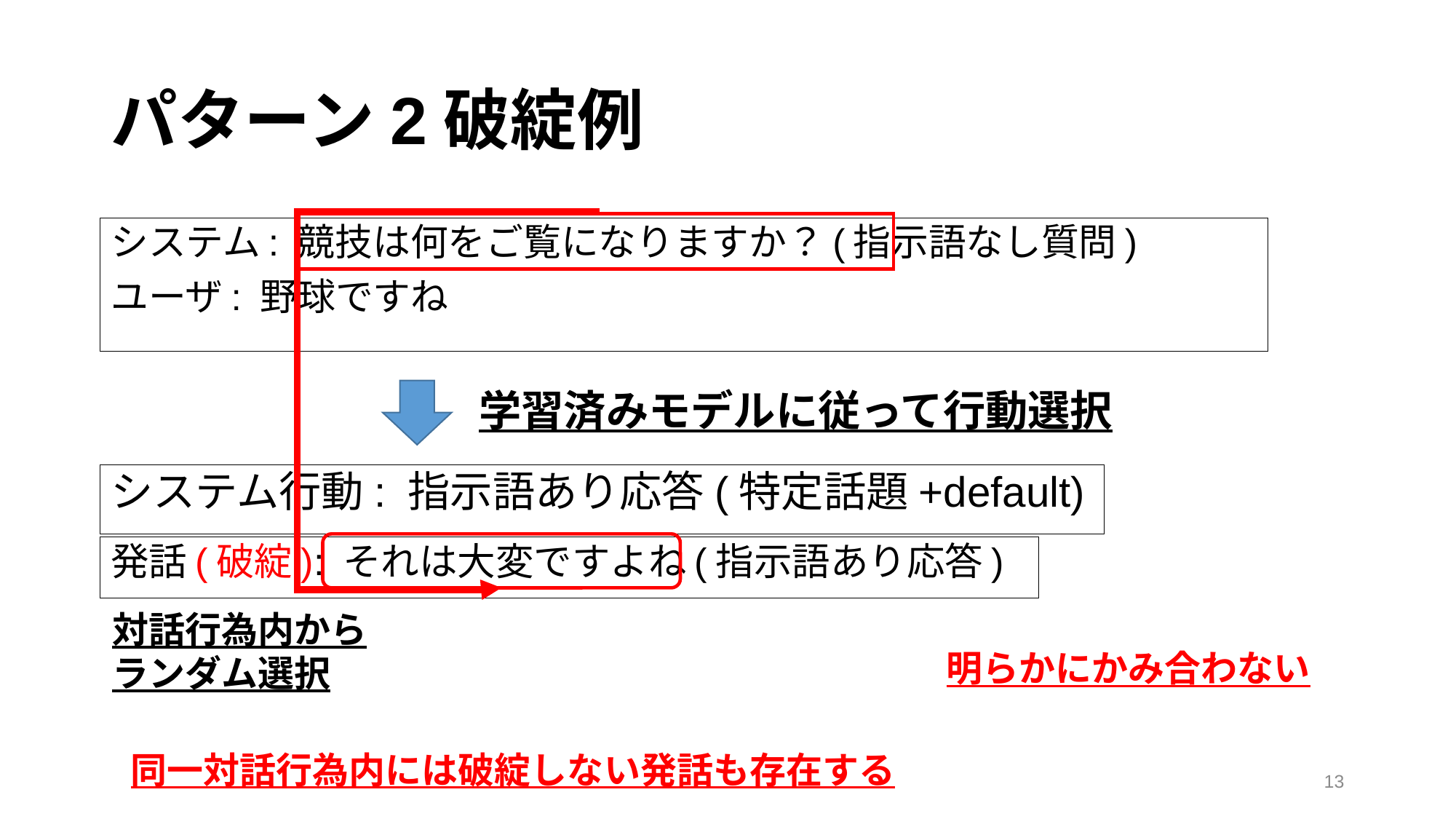

# パターン2破綻例

システム: 競技は何をご覧になりますか？(指示語なし質問)
ユーザ: 野球ですね
学習済みモデルに従って行動選択

システム行動: 指示語あり応答(特定話題+default)

発話(破綻): それは大変ですよね(指示語あり応答)
対話行為内から
ランダム選択
明らかにかみ合わない
同一対話行為内には破綻しない発話も存在する
13